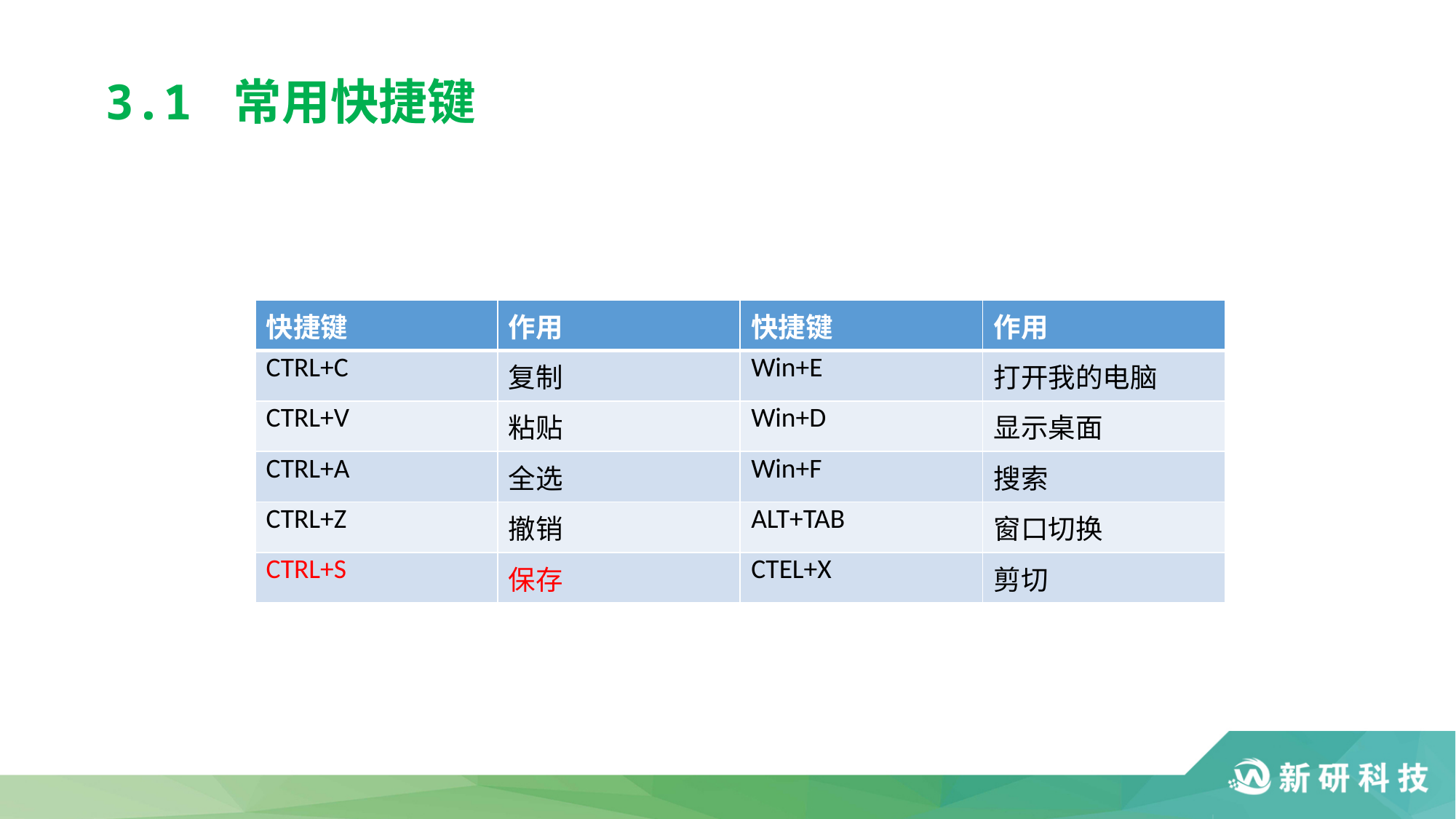

# 3.1 常用快捷键
| 快捷键 | 作用 | 快捷键 | 作用 |
| --- | --- | --- | --- |
| CTRL+C | 复制 | Win+E | 打开我的电脑 |
| CTRL+V | 粘贴 | Win+D | 显示桌面 |
| CTRL+A | 全选 | Win+F | 搜索 |
| CTRL+Z | 撤销 | ALT+TAB | 窗口切换 |
| CTRL+S | 保存 | CTEL+X | 剪切 |